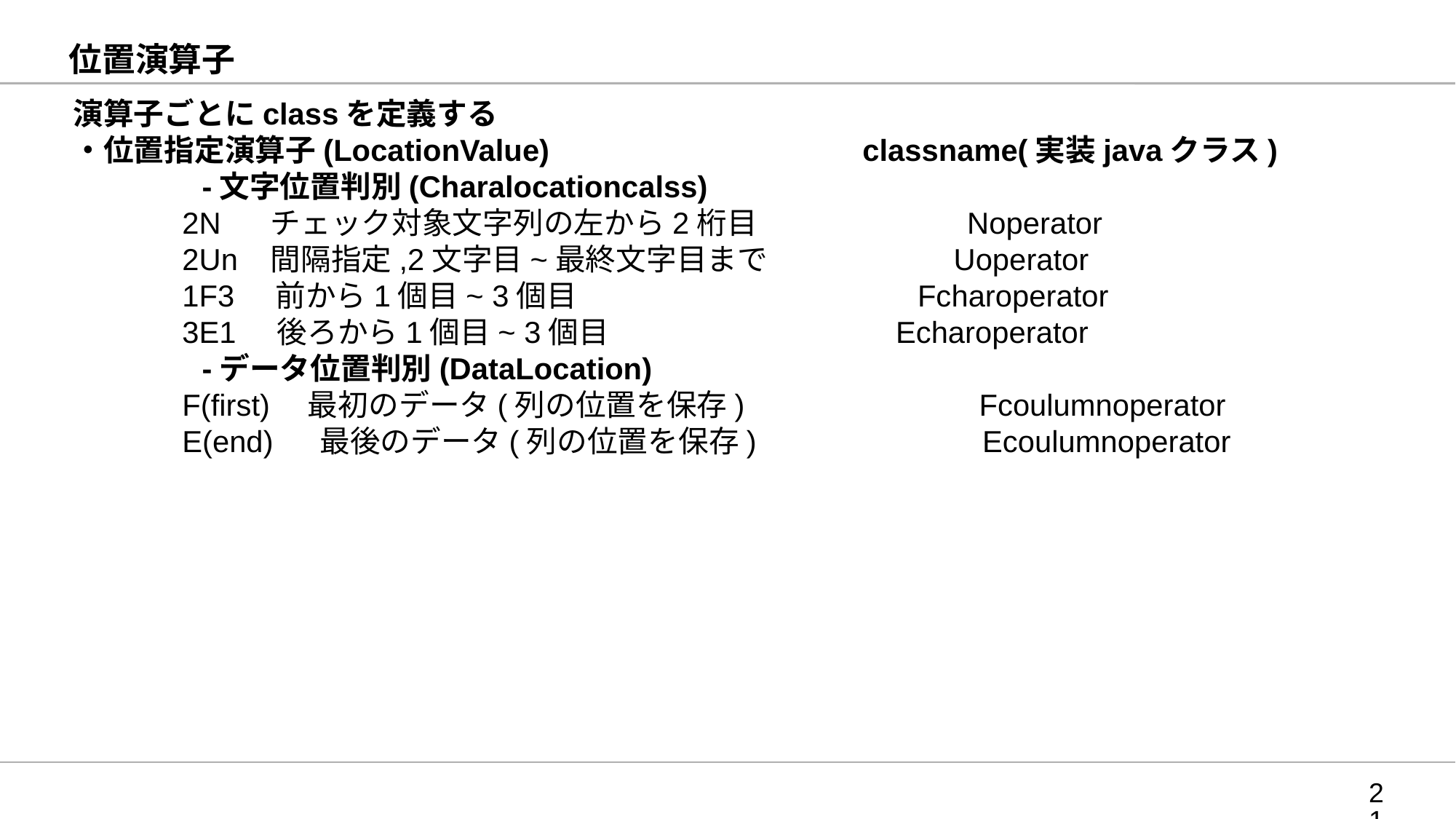

# 位置演算子
演算子ごとにclassを定義する
・位置指定演算子(LocationValue)　　　　　　　　        classname(実装javaクラス)
　　　　-文字位置判別(Charalocationcalss)
2N     チェック対象文字列の左から2桁目　　　　　　   Noperator
2Un   間隔指定,2文字目~最終文字目まで                      　Uoperator
1F3    前から1個目~ 3個目　                                             Fcharoperator
3E1    後ろから1個目~ 3個目	                                       Echaroperator
　　　　-データ位置判別(DataLocation)
F(first)　最初のデータ(列の位置を保存)                            Fcoulumnoperator
E(end) 　最後のデータ(列の位置を保存)                           Ecoulumnoperator
21